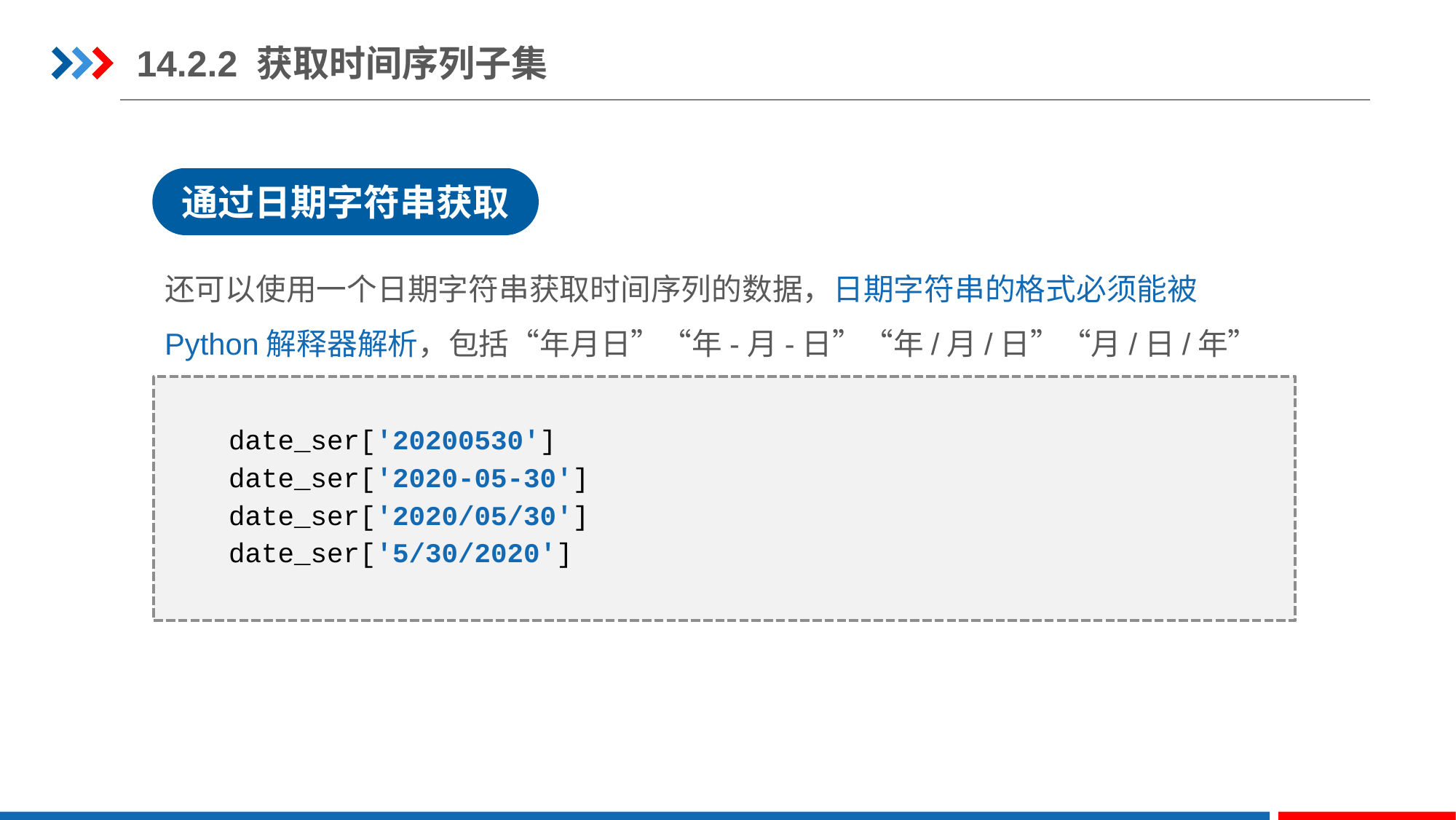

14.2.2 获取时间序列子集
通过日期字符串获取
还可以使用一个日期字符串获取时间序列的数据，日期字符串的格式必须能被Python解释器解析，包括“年月日”“年-月-日”“年/月/日”“月/日/年”等 。

date_ser['20200530']
date_ser['2020-05-30']
date_ser['2020/05/30']
date_ser['5/30/2020']